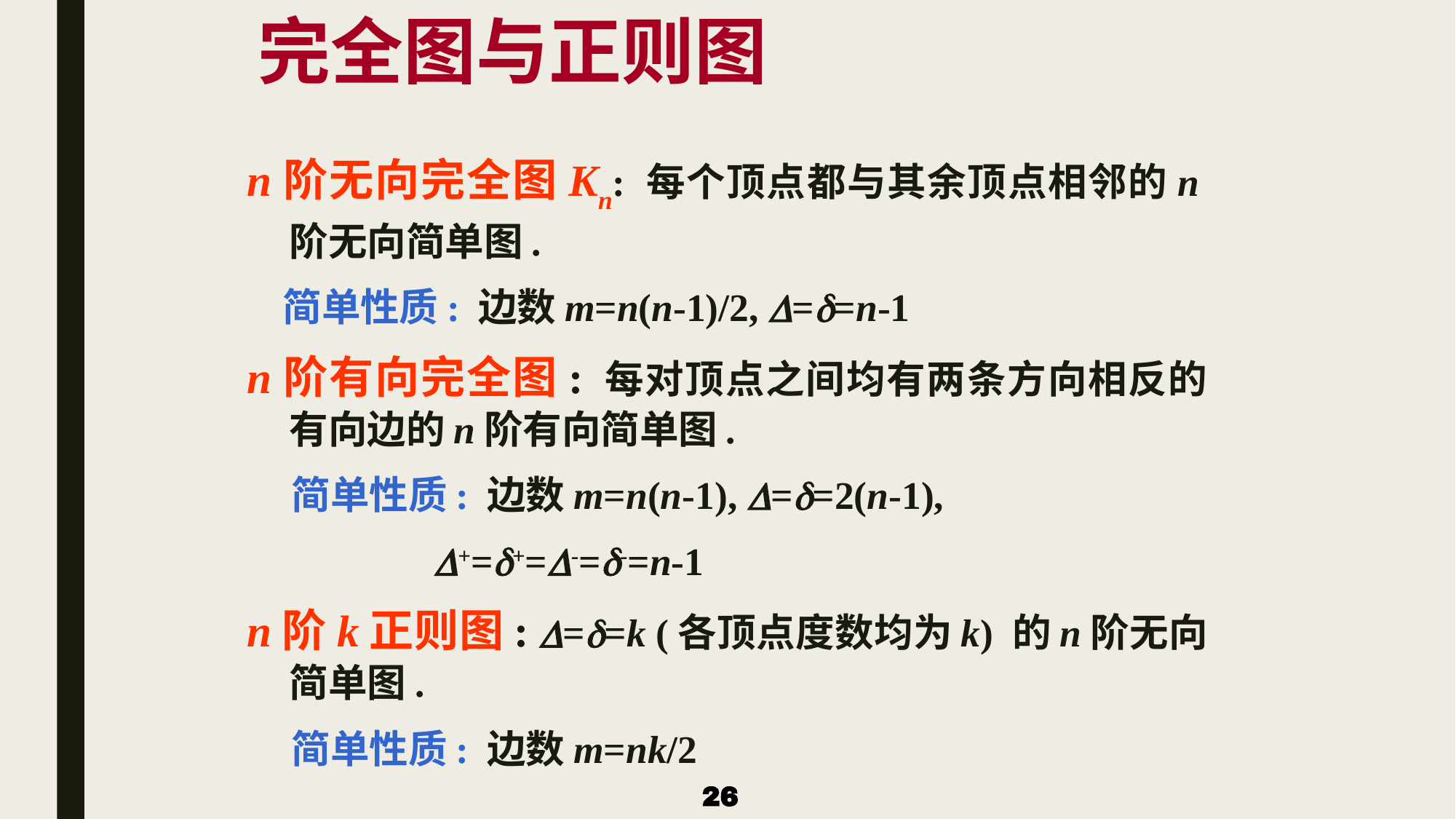

# 完全图与正则图
n阶无向完全图Kn: 每个顶点都与其余顶点相邻的n阶无向简单图.
   简单性质: 边数m=n(n-1)/2, Δ=δ=n-1
n阶有向完全图: 每对顶点之间均有两条方向相反的有向边的n阶有向简单图.
    简单性质: 边数m=n(n-1), Δ=δ=2(n-1),
                   Δ+=δ+=Δ-=δ-=n-1
n阶k正则图: Δ=δ=k (各顶点度数均为k) 的n阶无向简单图.
    简单性质: 边数m=nk/2
26